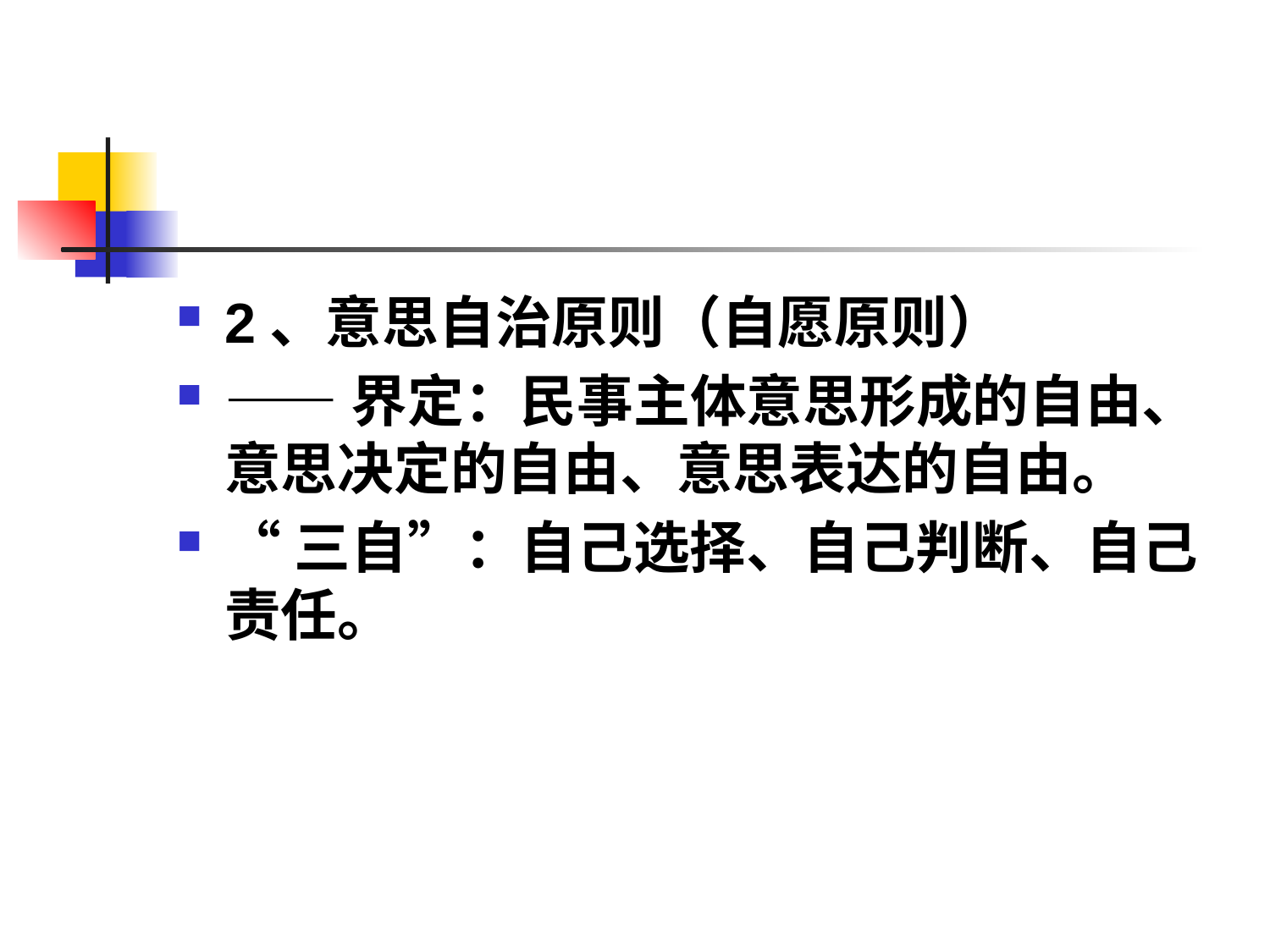

#
2、意思自治原则（自愿原则）
——界定：民事主体意思形成的自由、意思决定的自由、意思表达的自由。
“三自”：自己选择、自己判断、自己责任。